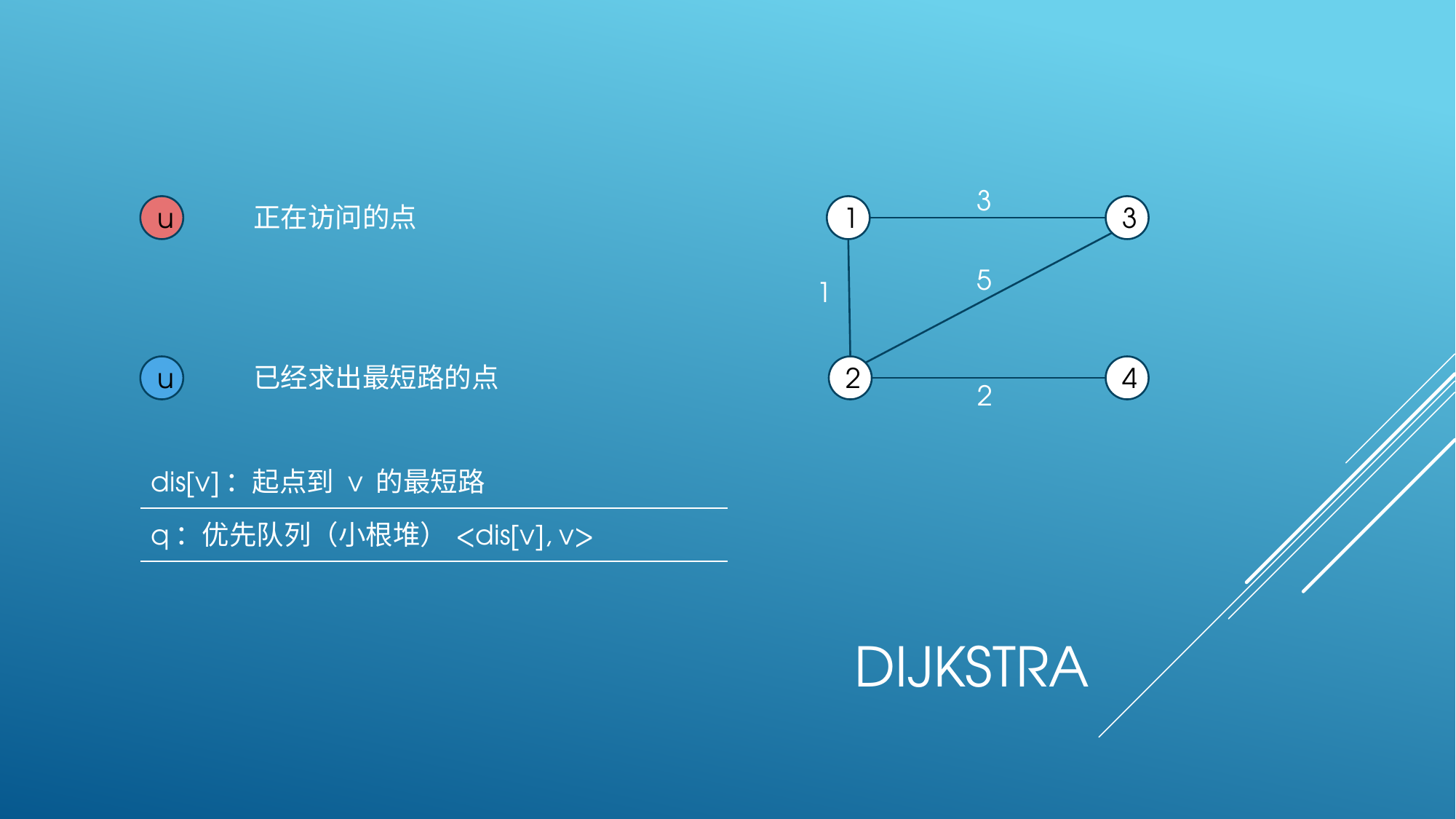

3
1
3
2
4
5
1
2
正在访问的点
u
已经求出最短路的点
u
| dis[v]：起点到 v 的最短路 |
| --- |
| q：优先队列（小根堆）<dis[v], v> |
# Dijkstra